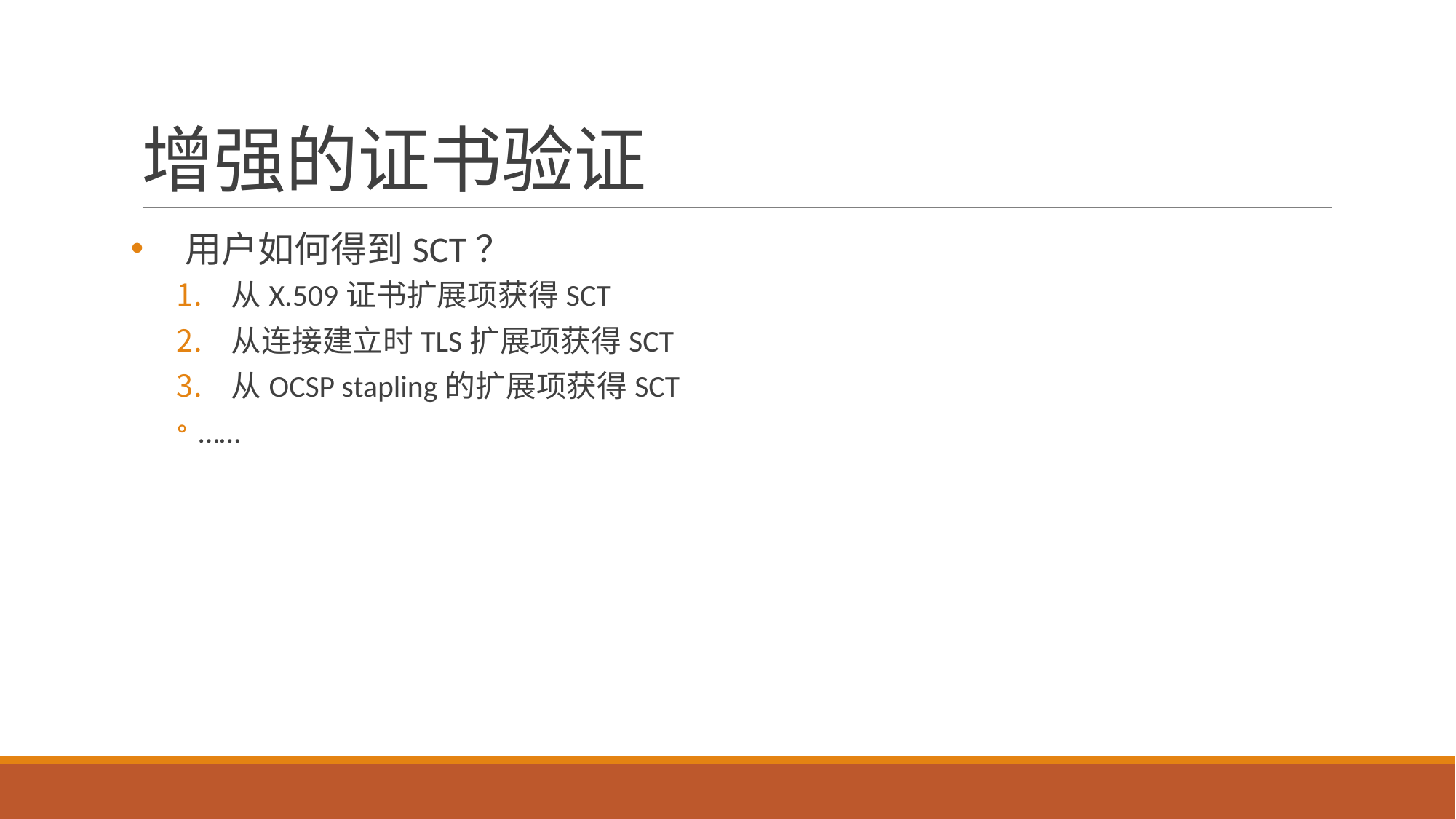

# 增强的证书验证
用户如何得到SCT？
从X.509证书扩展项获得SCT
从连接建立时TLS扩展项获得SCT
从OCSP stapling的扩展项获得SCT
……

24